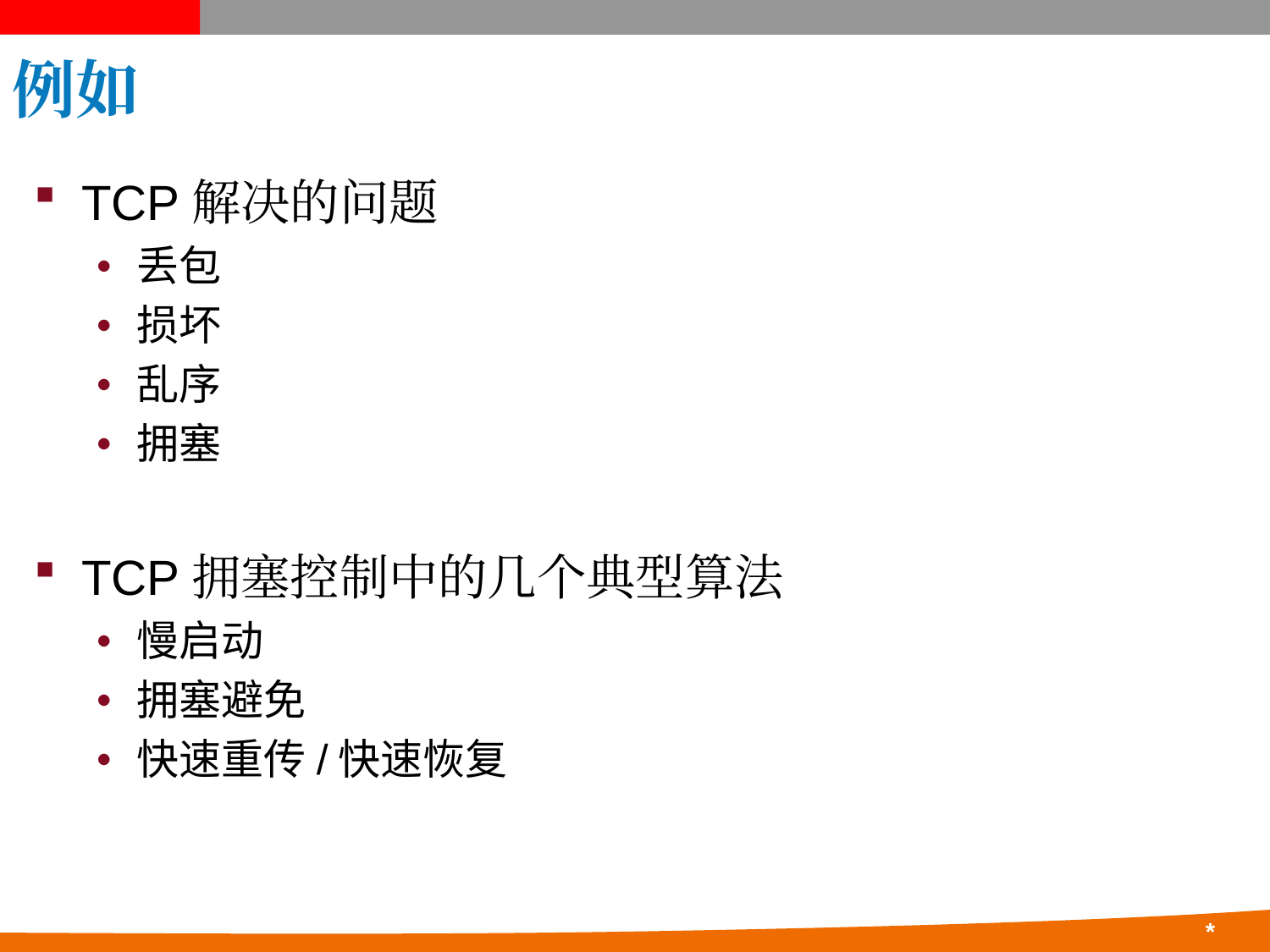

# 例如
TCP解决的问题
丢包
损坏
乱序
拥塞

TCP拥塞控制中的几个典型算法
慢启动
拥塞避免
快速重传/快速恢复